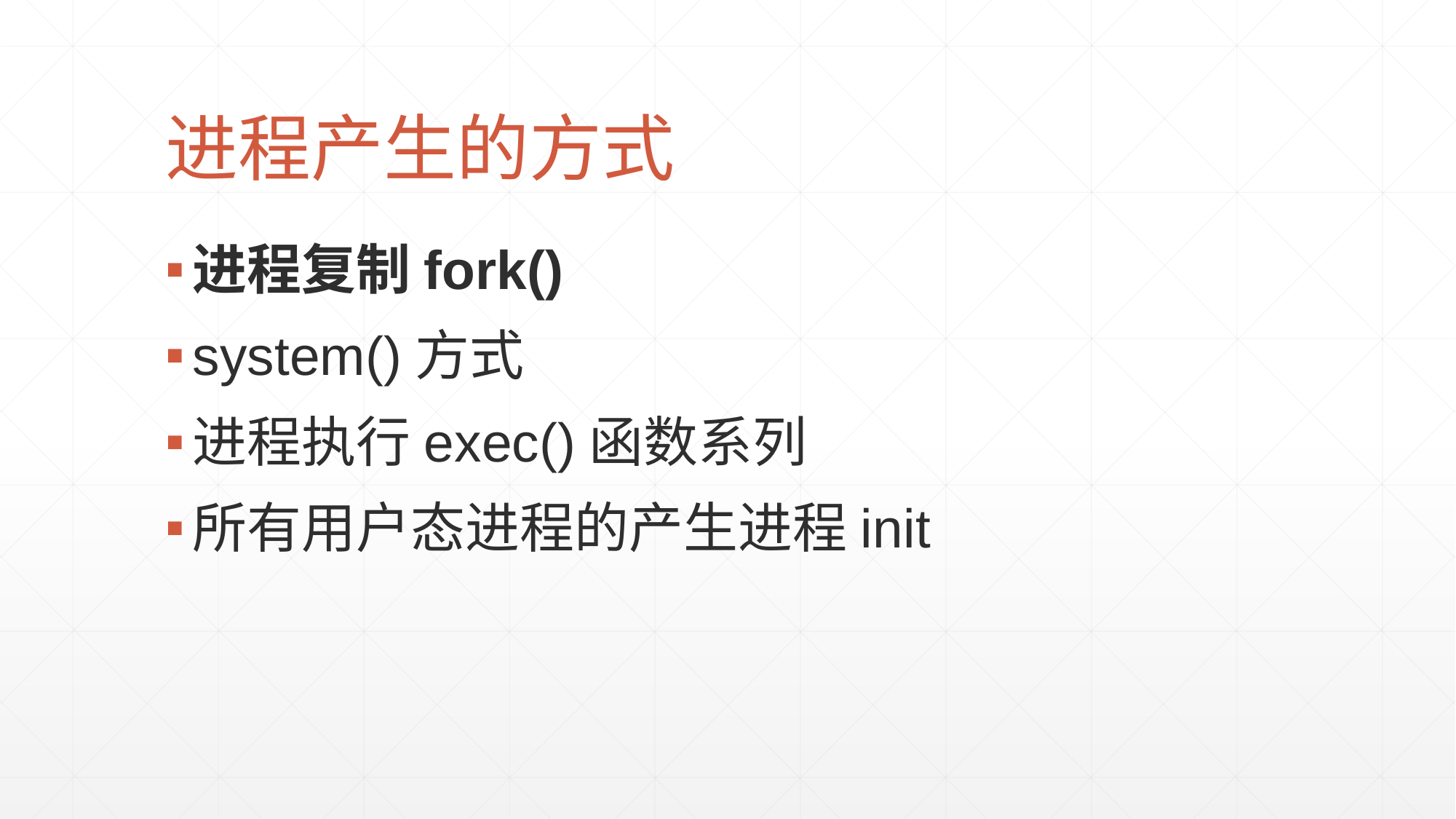

# 进程产生的方式
进程复制fork()
system()方式
进程执行exec()函数系列
所有用户态进程的产生进程init